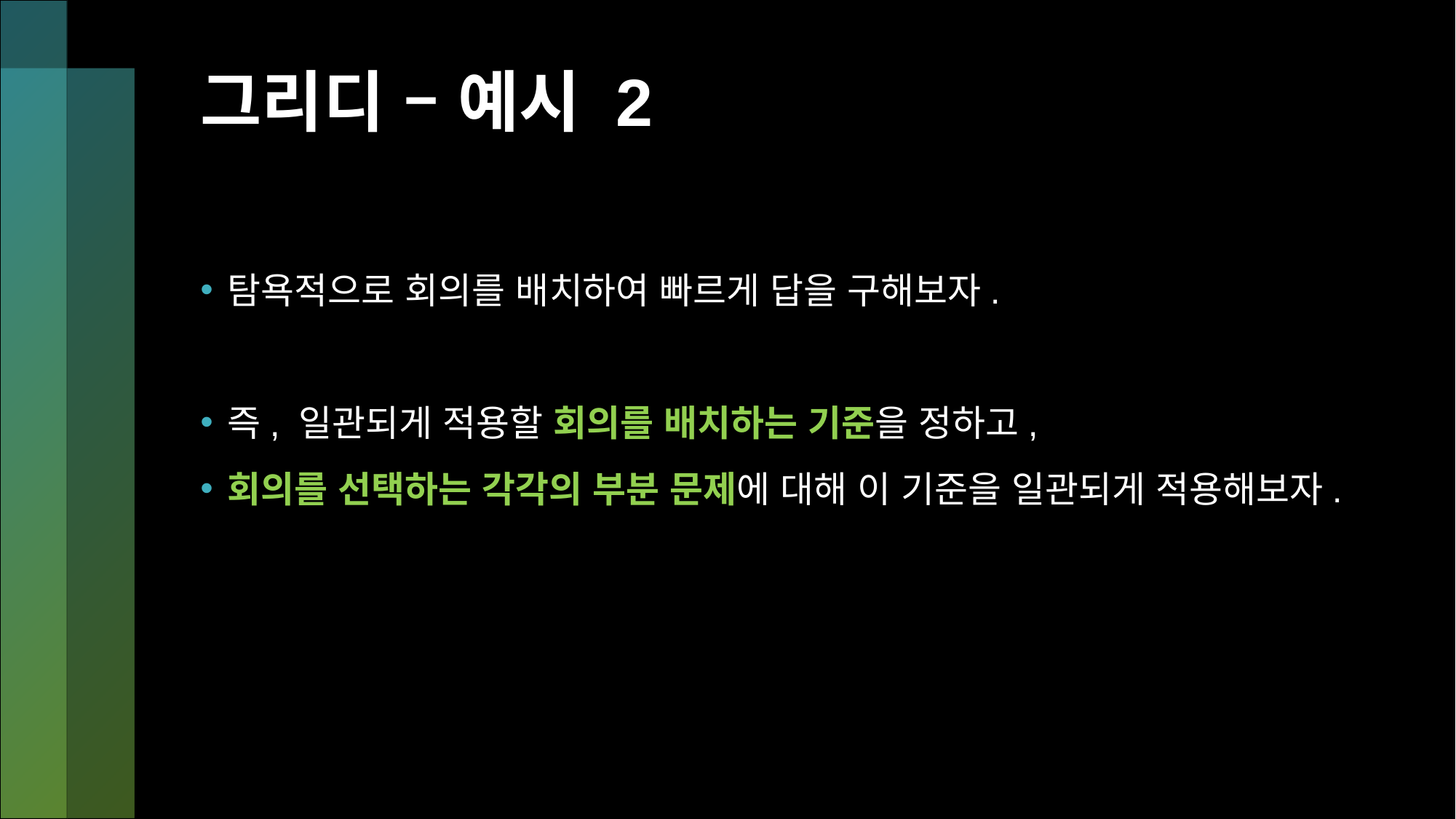

# 그리디 – 예시 2
탐욕적으로 회의를 배치하여 빠르게 답을 구해보자.

즉, 일관되게 적용할 회의를 배치하는 기준을 정하고,
회의를 선택하는 각각의 부분 문제에 대해 이 기준을 일관되게 적용해보자.